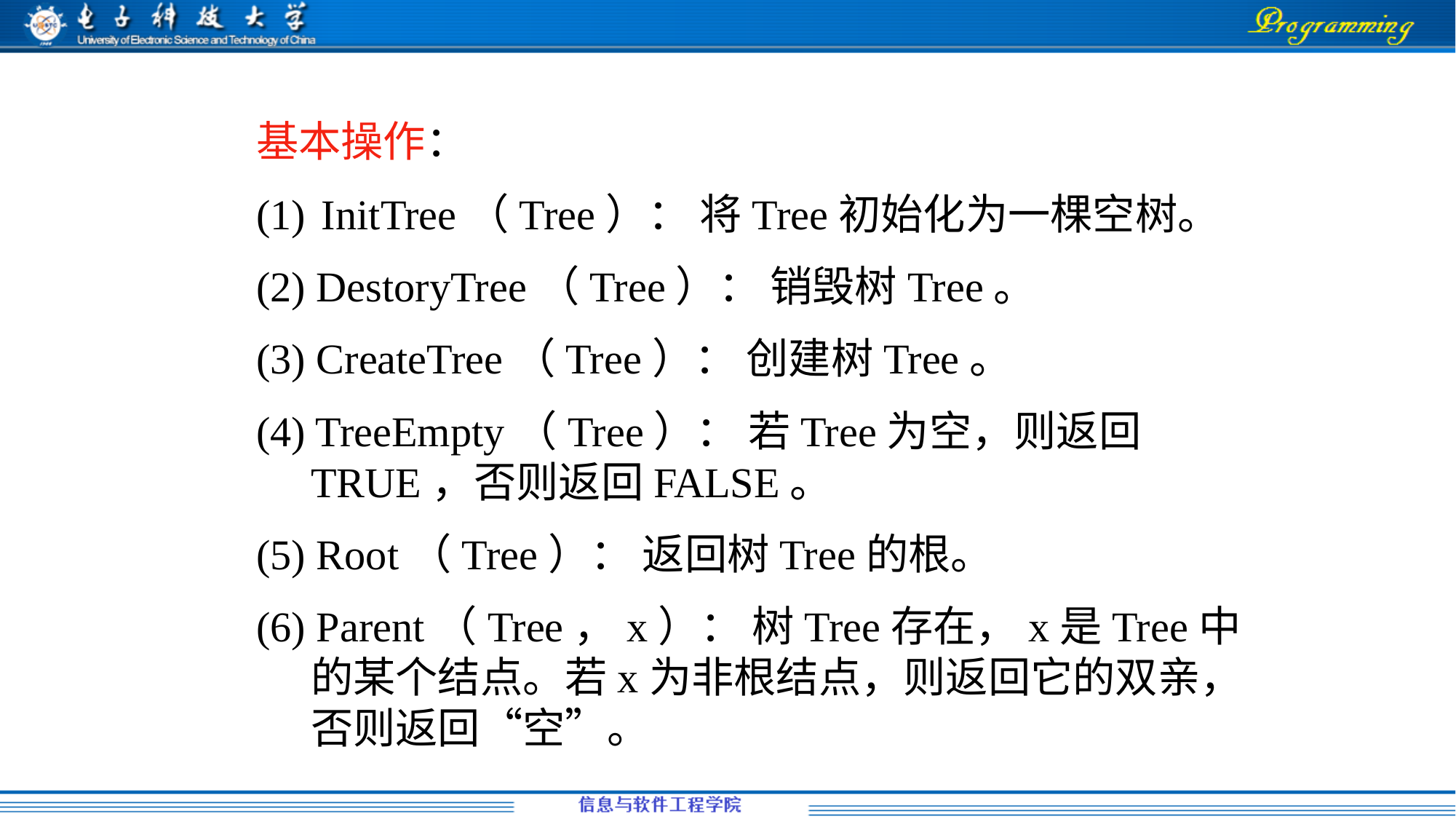

基本操作：
 InitTree（Tree）： 将Tree初始化为一棵空树。
(2) DestoryTree（Tree）： 销毁树Tree。
(3) CreateTree（Tree）： 创建树Tree。
(4) TreeEmpty（Tree）： 若Tree为空，则返回TRUE，否则返回FALSE。
(5) Root（Tree）： 返回树Tree的根。
(6) Parent（Tree，x）： 树Tree存在，x是Tree中的某个结点。若x为非根结点，则返回它的双亲，否则返回“空”。